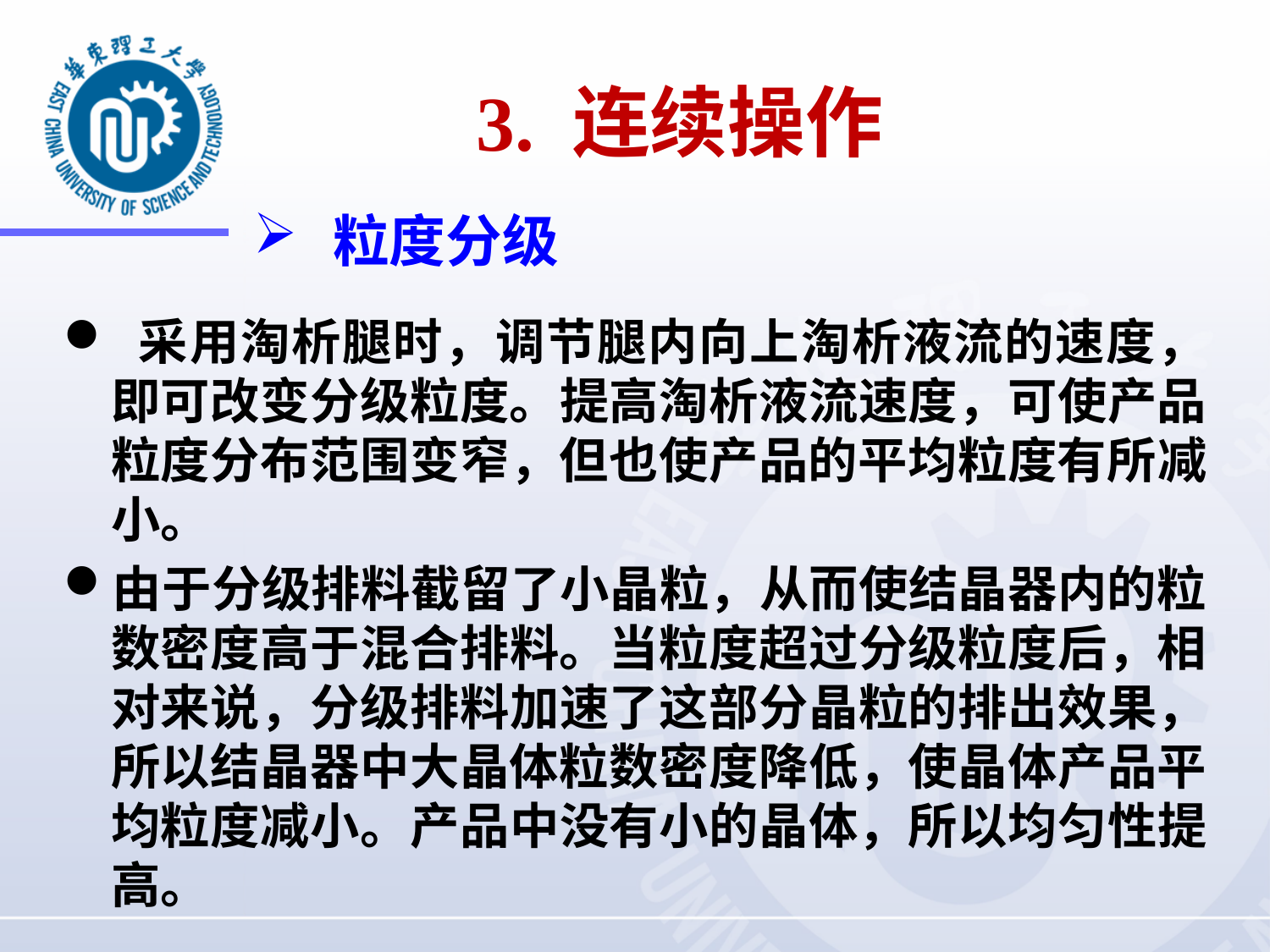

3. 连续操作
粒度分级
 采用淘析腿时，调节腿内向上淘析液流的速度，即可改变分级粒度。提高淘析液流速度，可使产品粒度分布范围变窄，但也使产品的平均粒度有所减小。
由于分级排料截留了小晶粒，从而使结晶器内的粒数密度高于混合排料。当粒度超过分级粒度后，相对来说，分级排料加速了这部分晶粒的排出效果，所以结晶器中大晶体粒数密度降低，使晶体产品平均粒度减小。产品中没有小的晶体，所以均匀性提高。